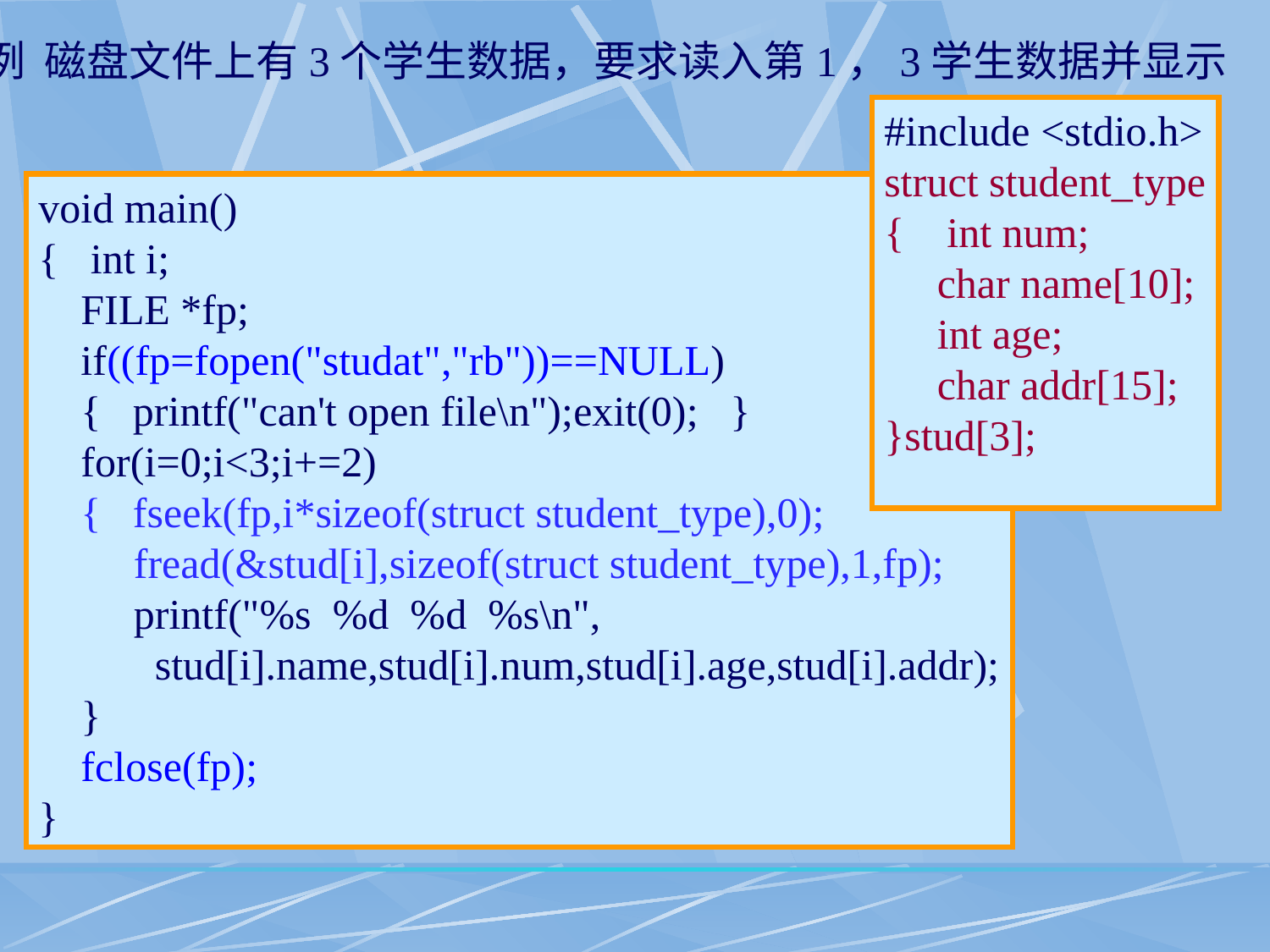

例  磁盘文件上有3个学生数据，要求读入第1，3学生数据并显示
#include <stdio.h>
struct student_type
{    int num;
     char name[10];
     int age;
     char addr[15];
}stud[3];

void main()
{   int i;
    FILE *fp;
    if((fp=fopen("studat","rb"))==NULL)
    {   printf("can't open file\n");exit(0);   }
    for(i=0;i<3;i+=2)
    {   fseek(fp,i*sizeof(struct student_type),0);
         fread(&stud[i],sizeof(struct student_type),1,fp);
         printf("%s  %d  %d  %s\n",
           stud[i].name,stud[i].num,stud[i].age,stud[i].addr);
    }
    fclose(fp);
}